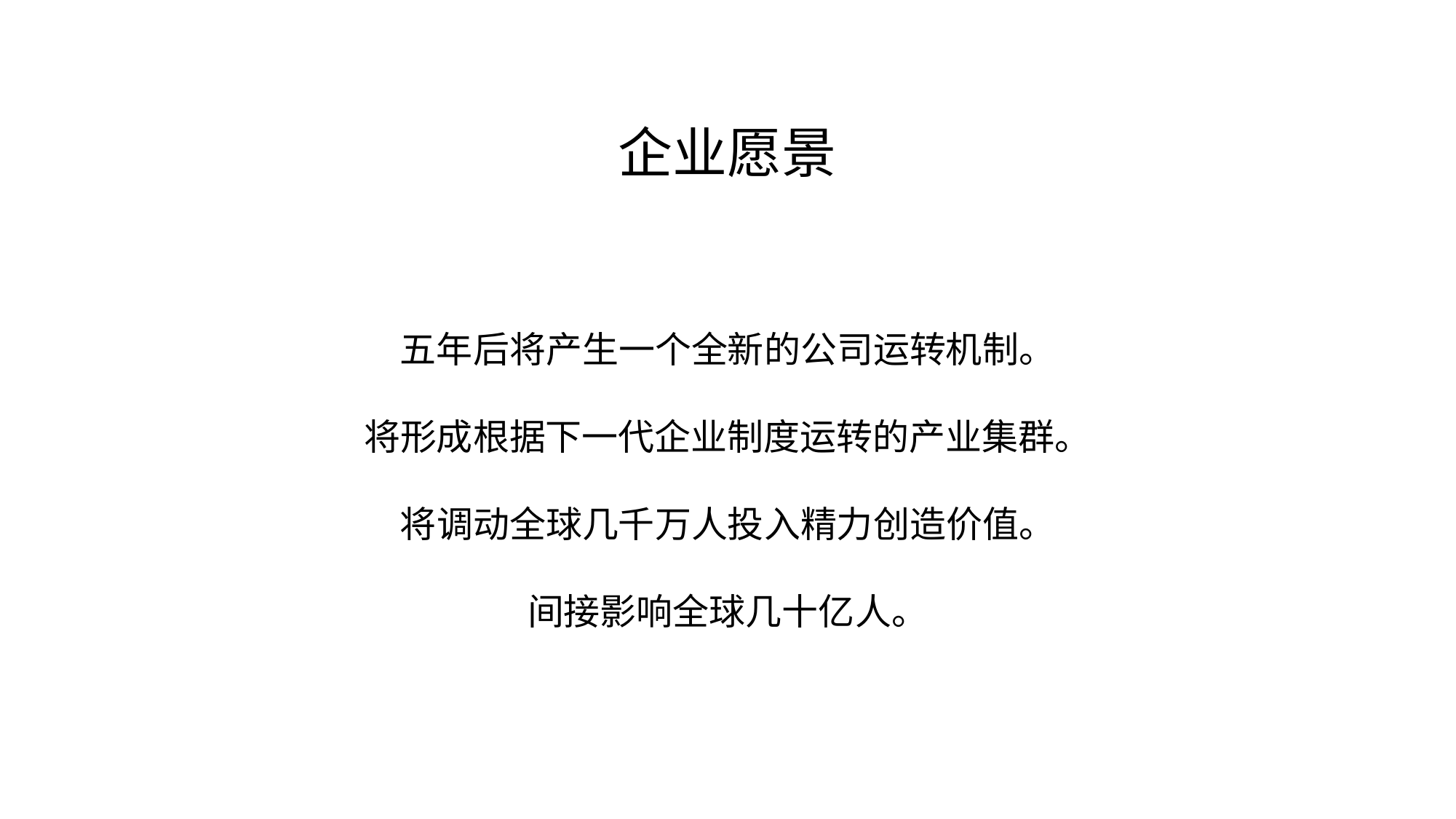

企业愿景
五年后将产生一个全新的公司运转机制。
将形成根据下一代企业制度运转的产业集群。
将调动全球几千万人投入精力创造价值。
间接影响全球几十亿人。